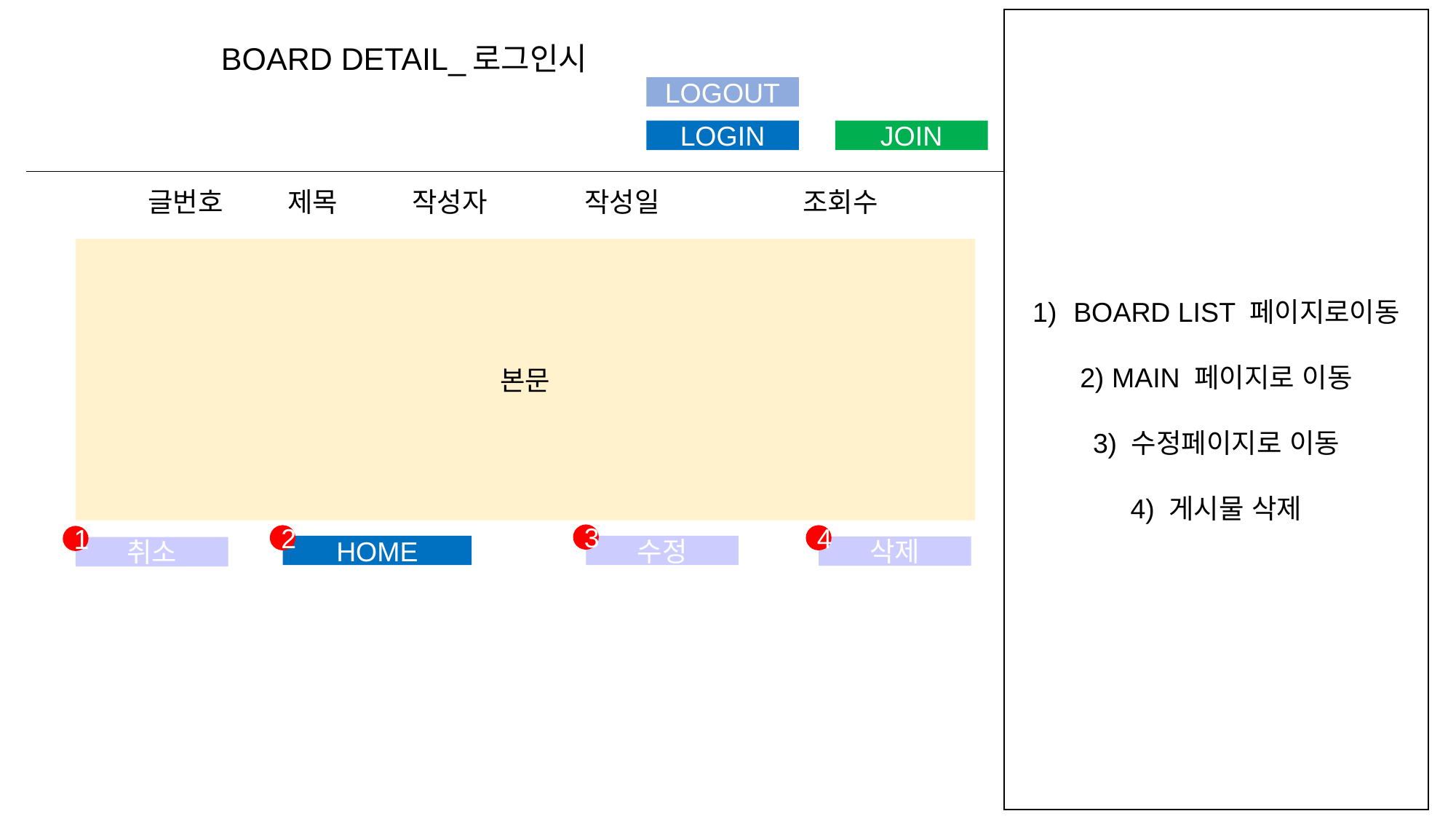

BOARD LIST 페이지로이동

2) MAIN 페이지로 이동

3) 수정페이지로 이동

4) 게시물 삭제
BOARD DETAIL_로그인시
LOGOUT
JOIN
LOGIN
글번호	    제목	      작성자	작성일		조회수
본문
3
2
4
1
수정
HOME
삭제
취소